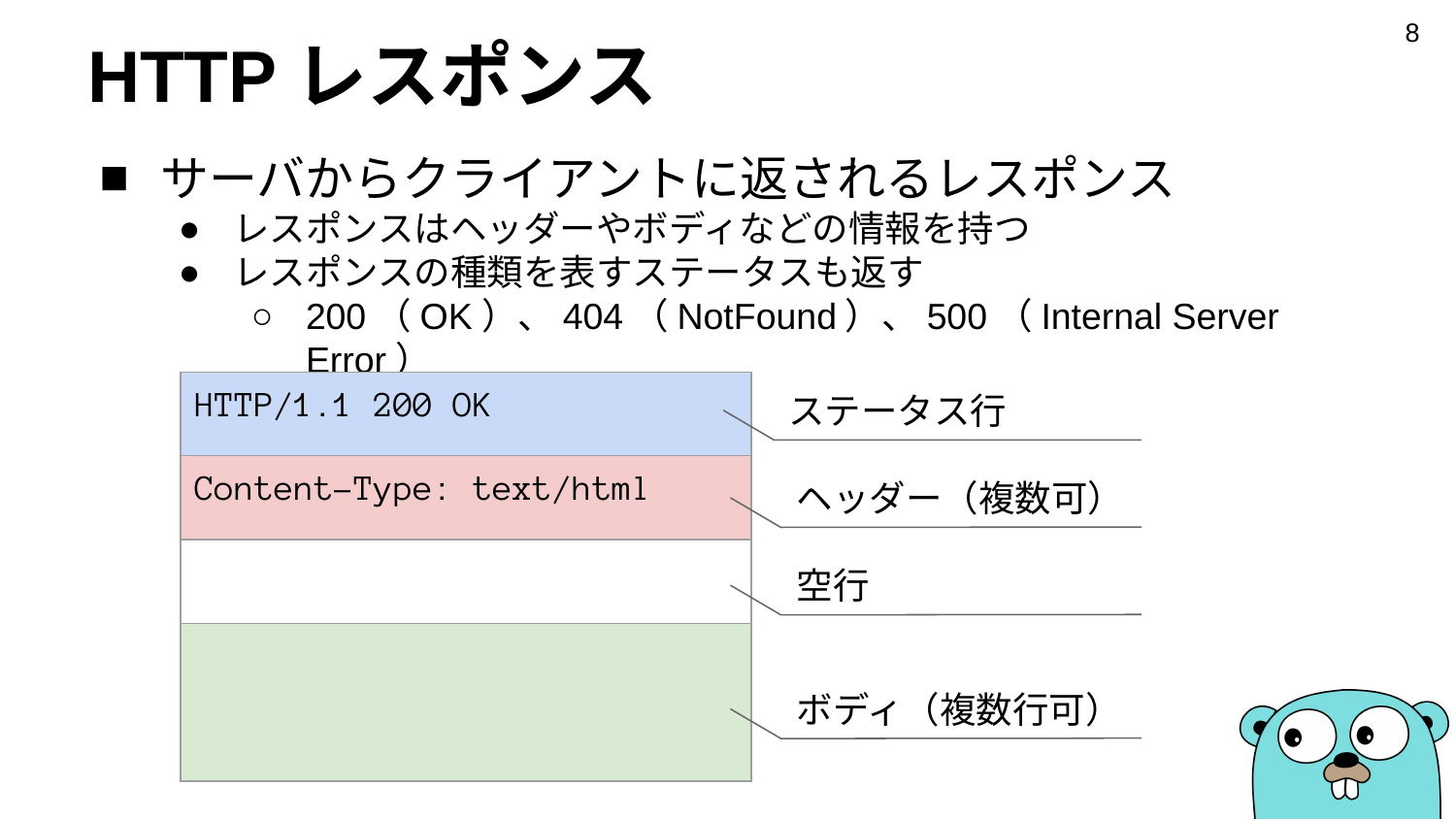

8
# HTTPレスポンス
サーバからクライアントに返されるレスポンス
レスポンスはヘッダーやボディなどの情報を持つ
レスポンスの種類を表すステータスも返す
200（OK）、404（NotFound）、500（Internal Server Error）
| HTTP/1.1 200 OK |
| --- |
| Content-Type: text/html |
|  |
|  |
ステータス行

ヘッダー（複数可）

空行

ボディ（複数行可）